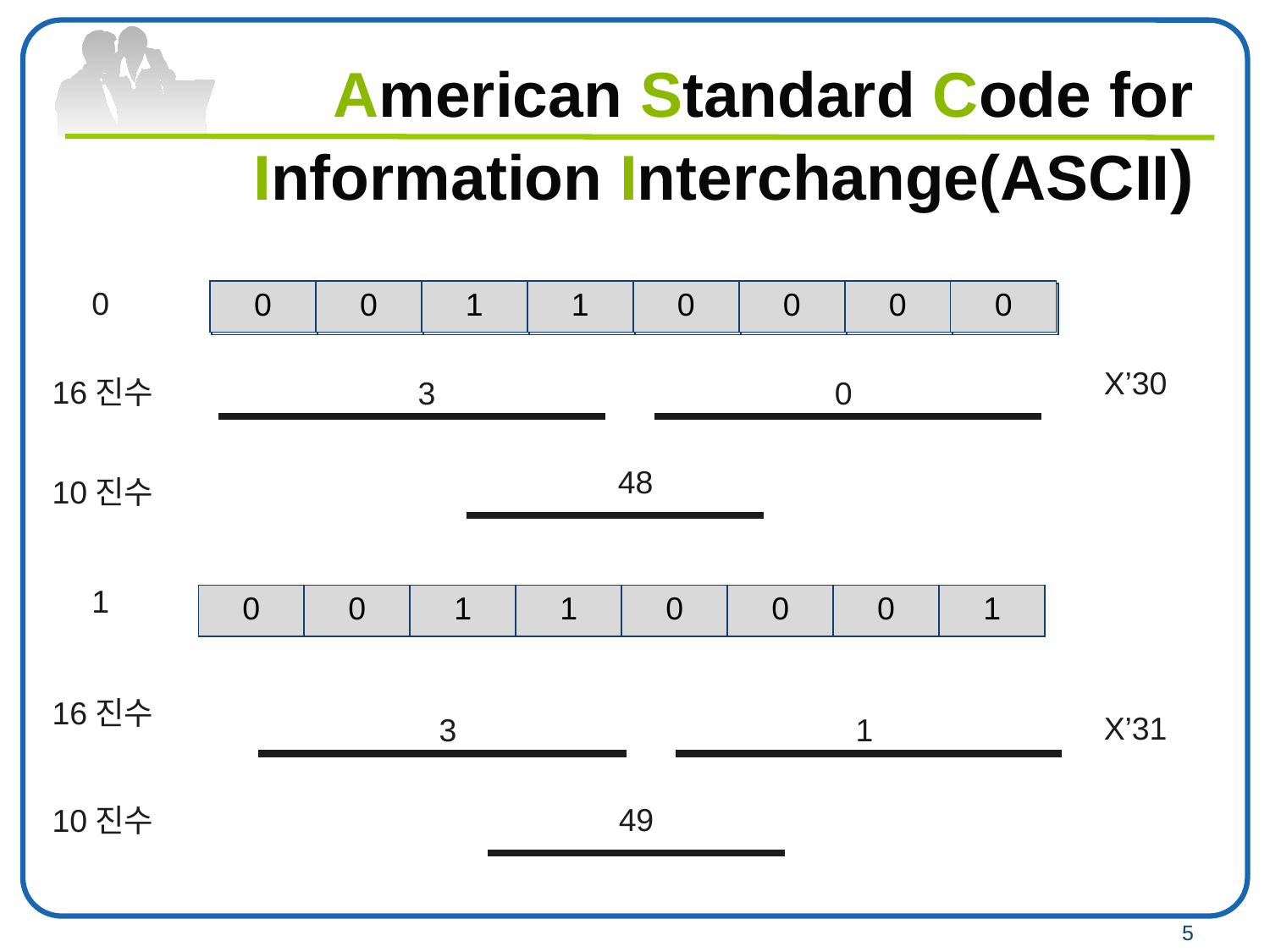

# American Standard Code for Information Interchange(ASCII)
0
| 0 | 0 | 1 | 1 | 0 | 0 | 0 | 0 |
| --- | --- | --- | --- | --- | --- | --- | --- |
|  |  |  |  |  |  |  |  |
| --- | --- | --- | --- | --- | --- | --- | --- |
X’30
16진수
3
0
48
10진수
1
| 0 | 0 | 1 | 1 | 0 | 0 | 0 | 1 |
| --- | --- | --- | --- | --- | --- | --- | --- |
16진수
X’31
3
1
49
10진수
5